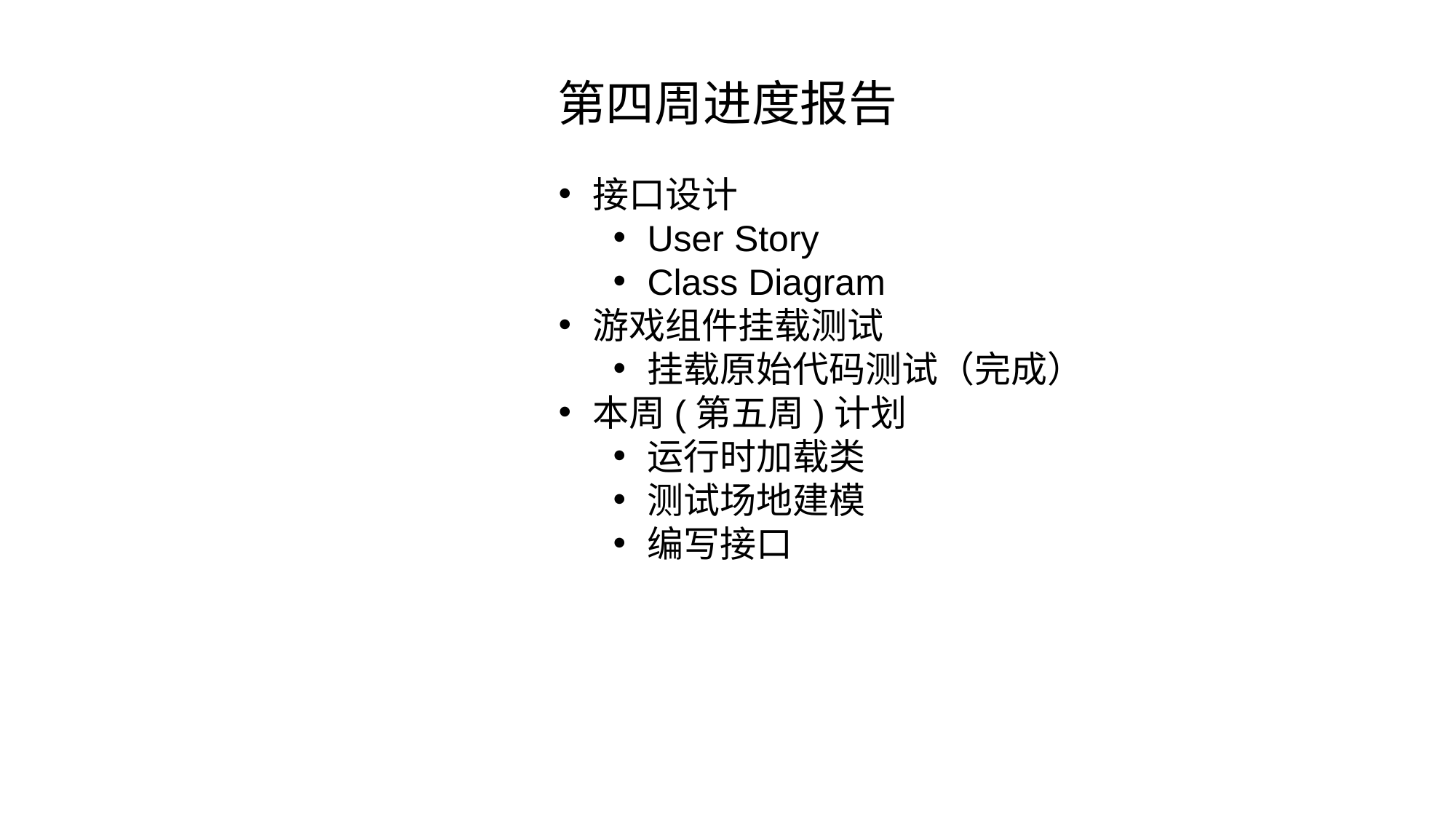

第四周进度报告
接口设计
User Story
Class Diagram
游戏组件挂载测试
挂载原始代码测试（完成）
本周(第五周)计划
运行时加载类
测试场地建模
编写接口